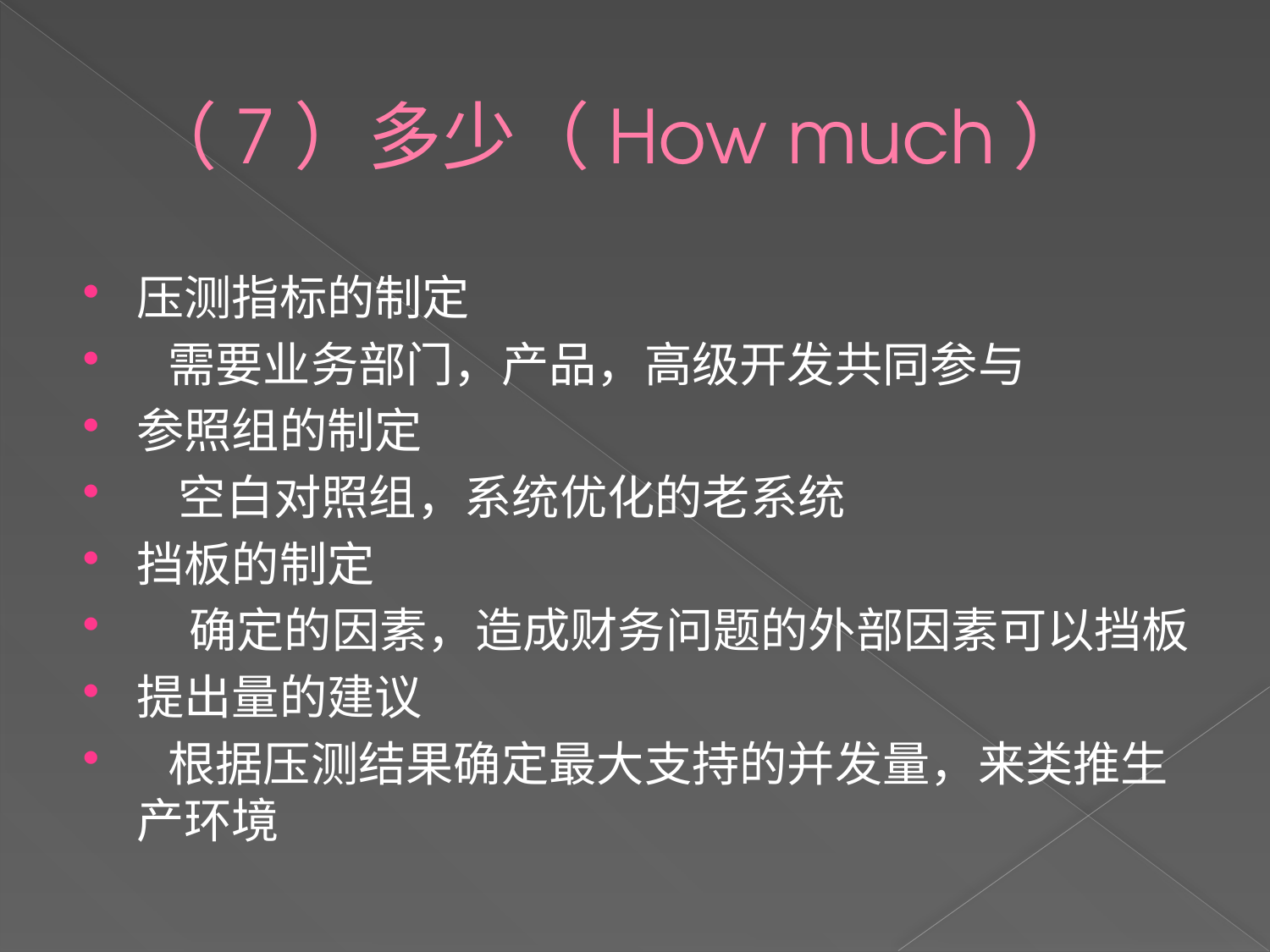

# （7）多少（How much）
压测指标的制定
  需要业务部门，产品，高级开发共同参与
参照组的制定
   空白对照组，系统优化的老系统
挡板的制定
    确定的因素，造成财务问题的外部因素可以挡板
提出量的建议
  根据压测结果确定最大支持的并发量，来类推生产环境